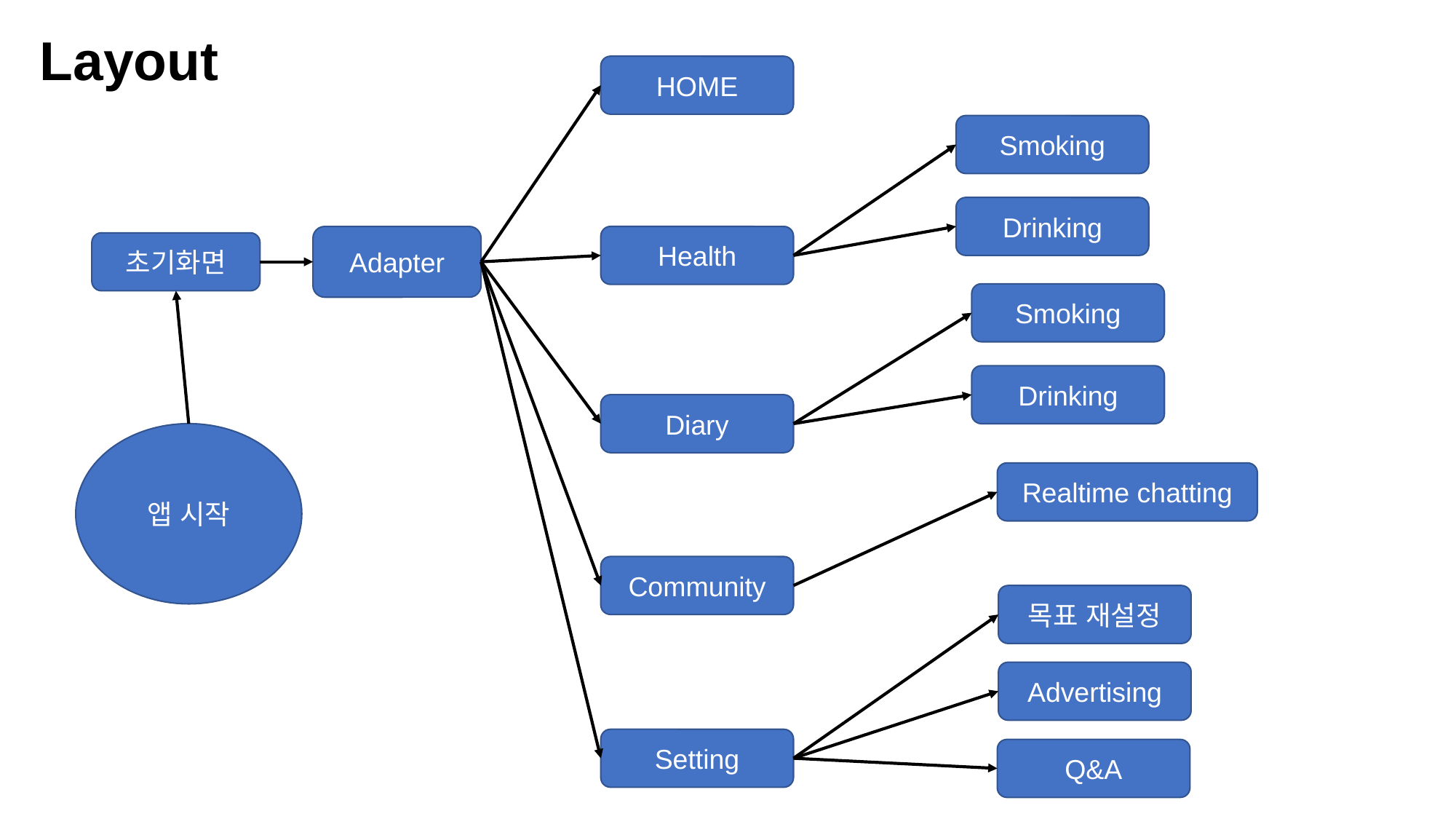

Layout
HOME
Smoking
Drinking
Health
Adapter
초기화면
Smoking
Drinking
Diary
앱 시작
Realtime chatting
Community
목표 재설정
Advertising
Setting
Q&A